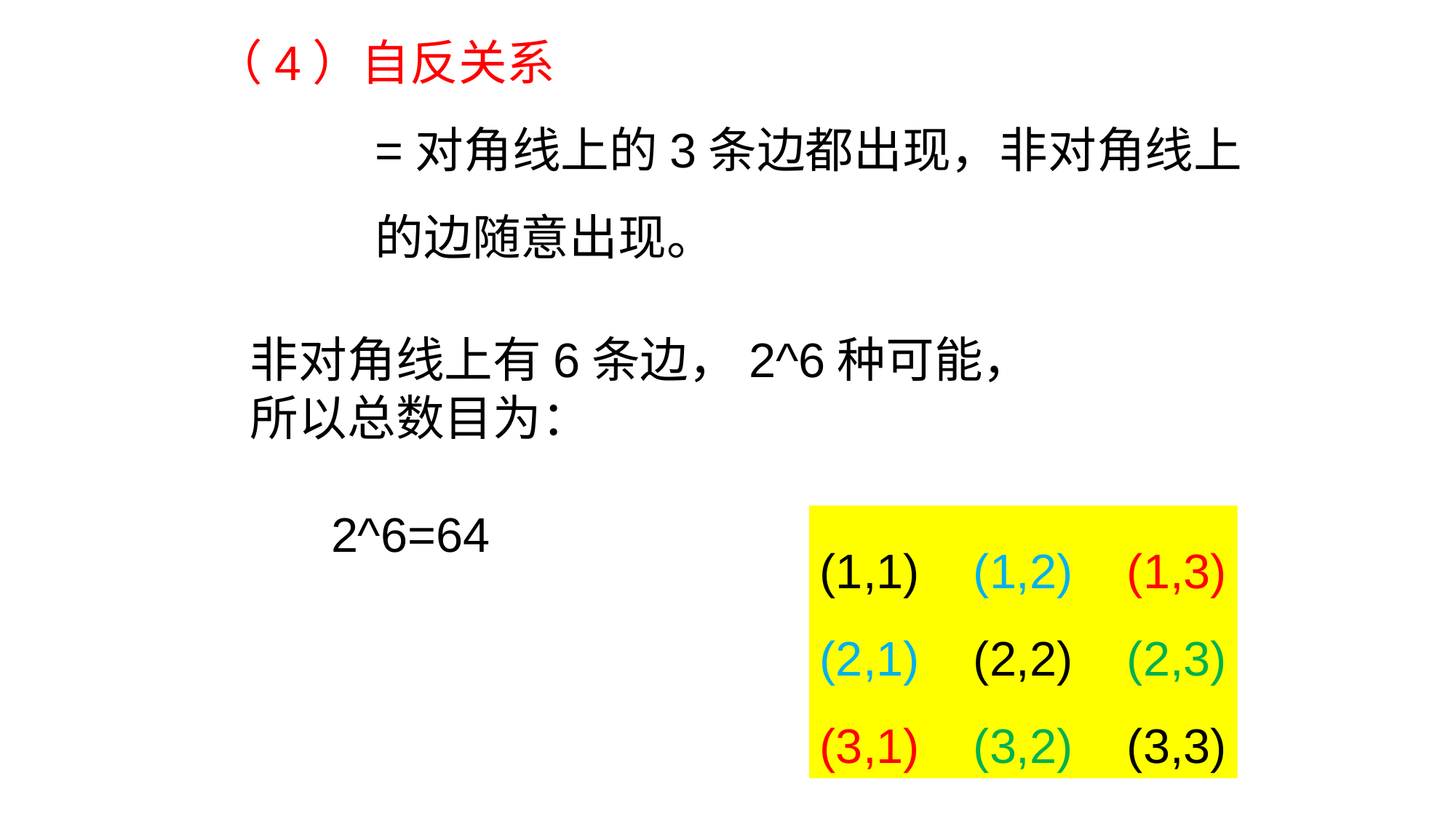

# （4）自反关系 =对角线上的3条边都出现，非对角线上的边随意出现。
非对角线上有6条边，2^6种可能，
所以总数目为：

      2^6=64
(1,1)    (1,2)    (1,3)
(2,1)    (2,2)    (2,3)
(3,1)    (3,2)    (3,3)